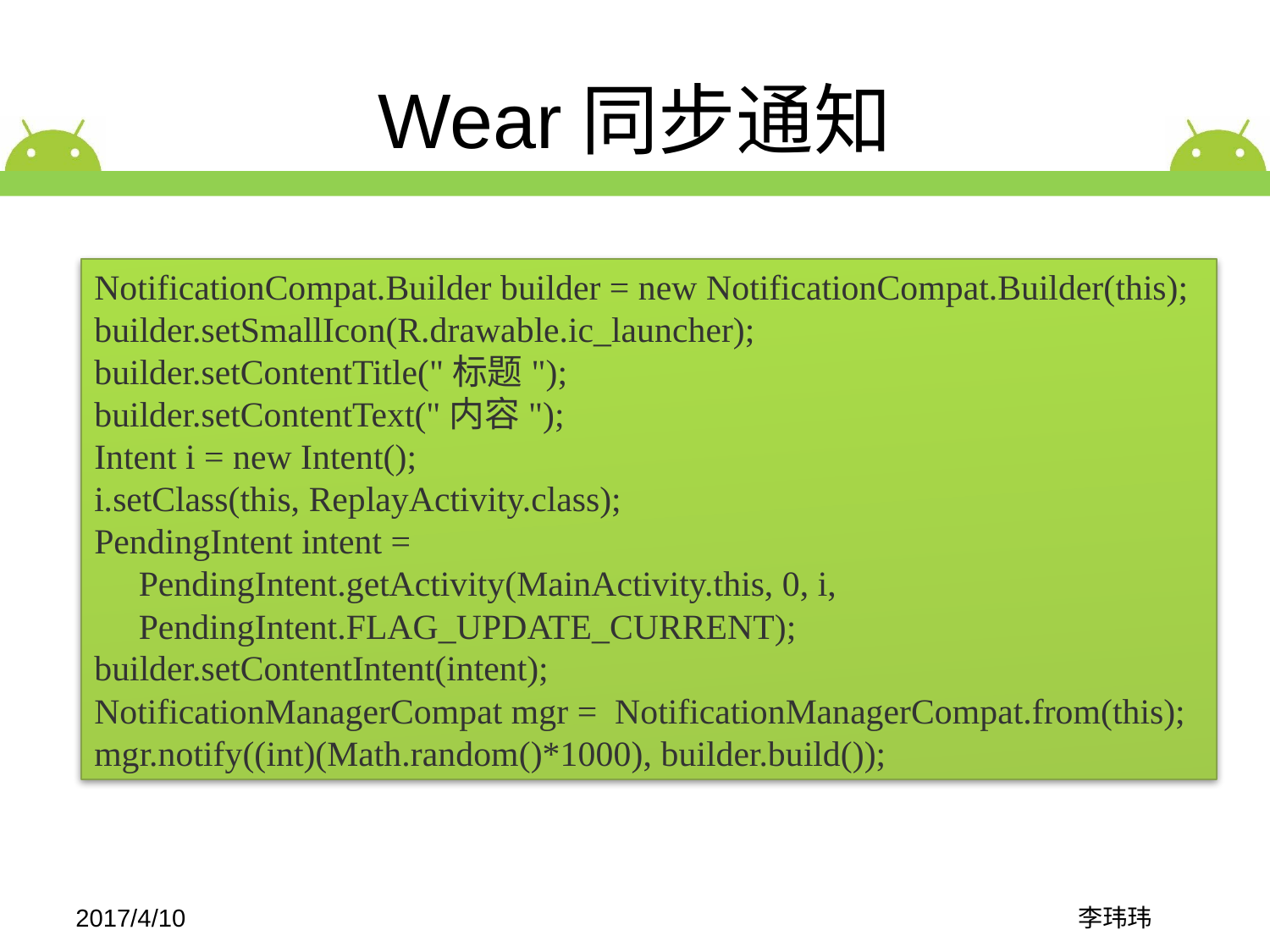

# Wear同步通知

NotificationCompat.Builder builder = new NotificationCompat.Builder(this);
builder.setSmallIcon(R.drawable.ic_launcher);
builder.setContentTitle("标题");
builder.setContentText("内容");
Intent i = new Intent();
i.setClass(this, ReplayActivity.class);
PendingIntent intent =
     PendingIntent.getActivity(MainActivity.this, 0, i,
     PendingIntent.FLAG_UPDATE_CURRENT);
builder.setContentIntent(intent);
NotificationManagerCompat mgr =  NotificationManagerCompat.from(this);
mgr.notify((int)(Math.random()*1000), builder.build());